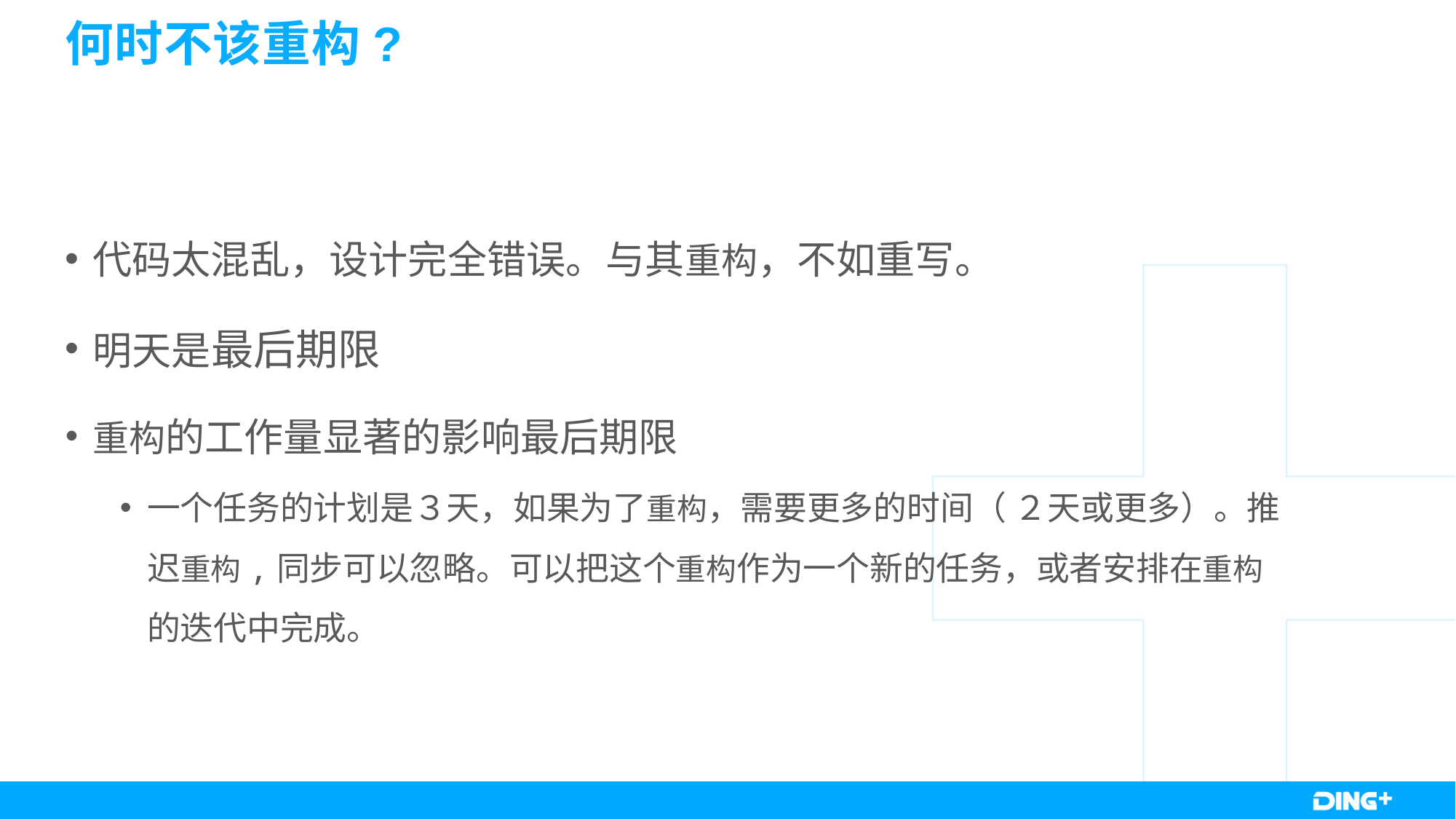

# 何时不该重构?
代码太混乱，设计完全错误。与其重构，不如重写。
明天是最后期限
重构的工作量显著的影响最后期限
一个任务的计划是３天，如果为了重构，需要更多的时间（ ２天或更多）。推迟重构,同步可以忽略。可以把这个重构作为一个新的任务，或者安排在重构的迭代中完成。